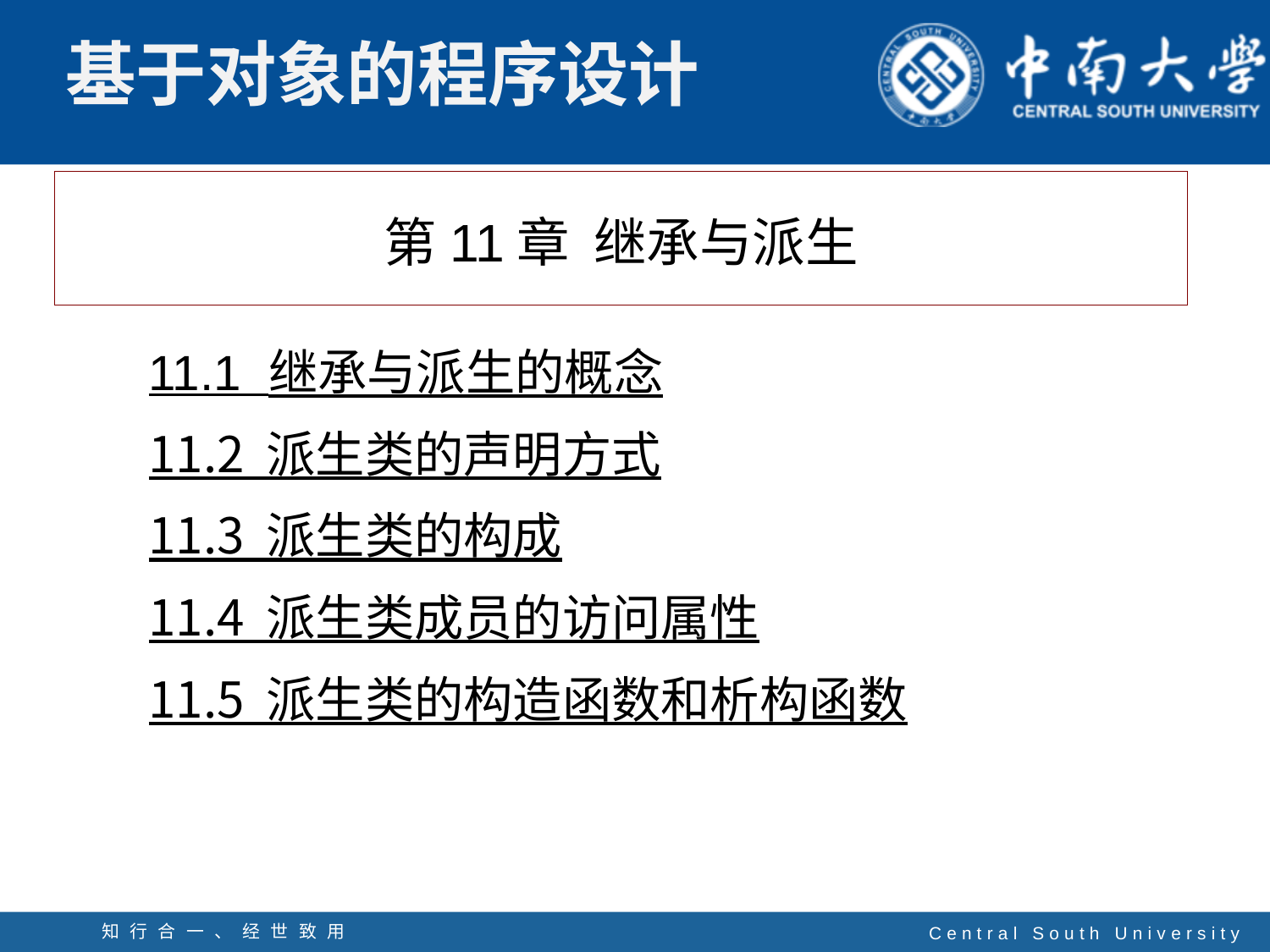

第11章  继承与派生
11.1  继承与派生的概念
11.2  派生类的声明方式
11.3  派生类的构成
11.4  派生类成员的访问属性
11.5  派生类的构造函数和析构函数

知行合一、经世致用
自强不息 厚德载物
Central South University